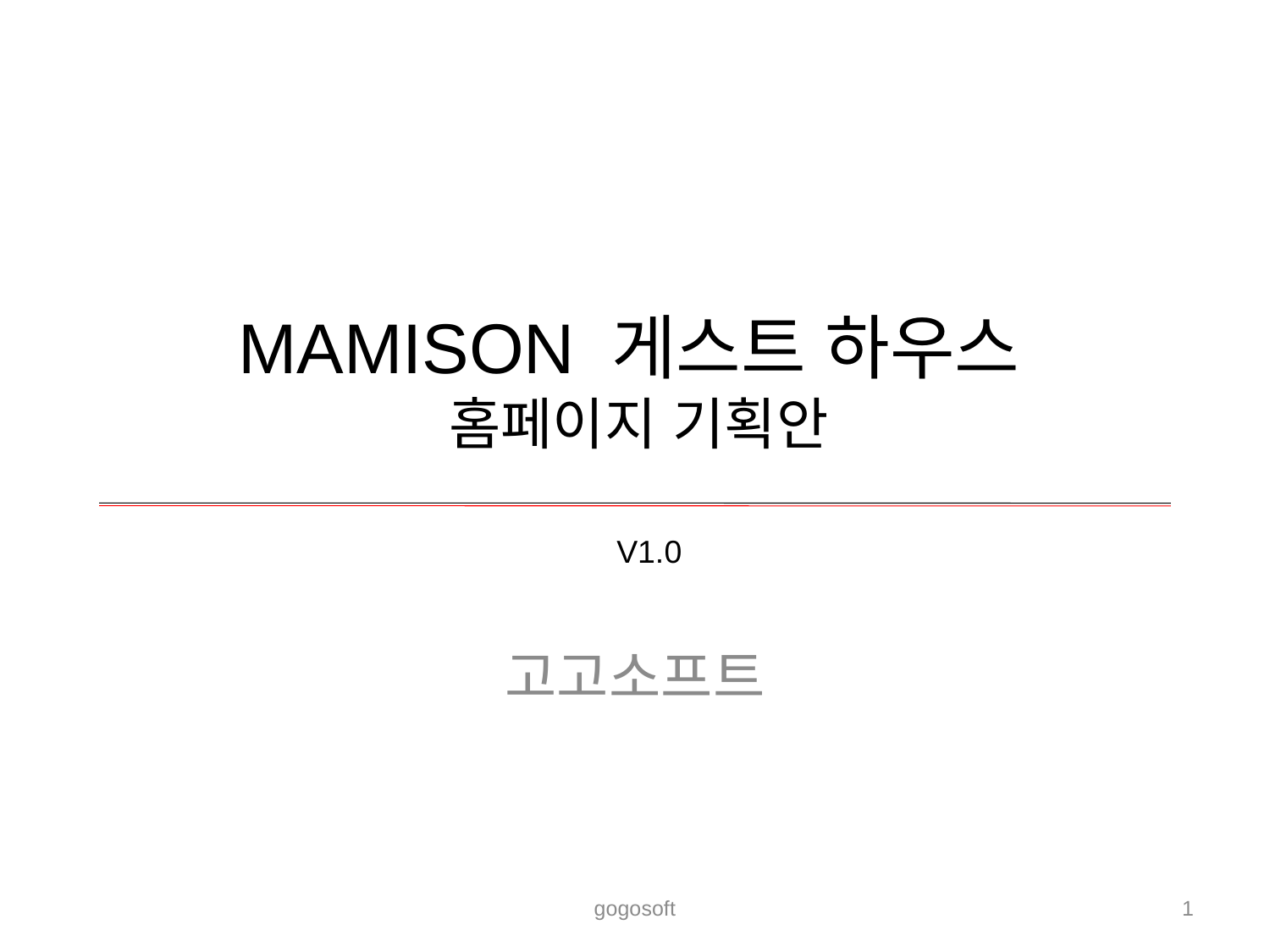

# MAMISON 게스트 하우스 홈페이지 기획안
V1.0
고고소프트
gogosoft
1